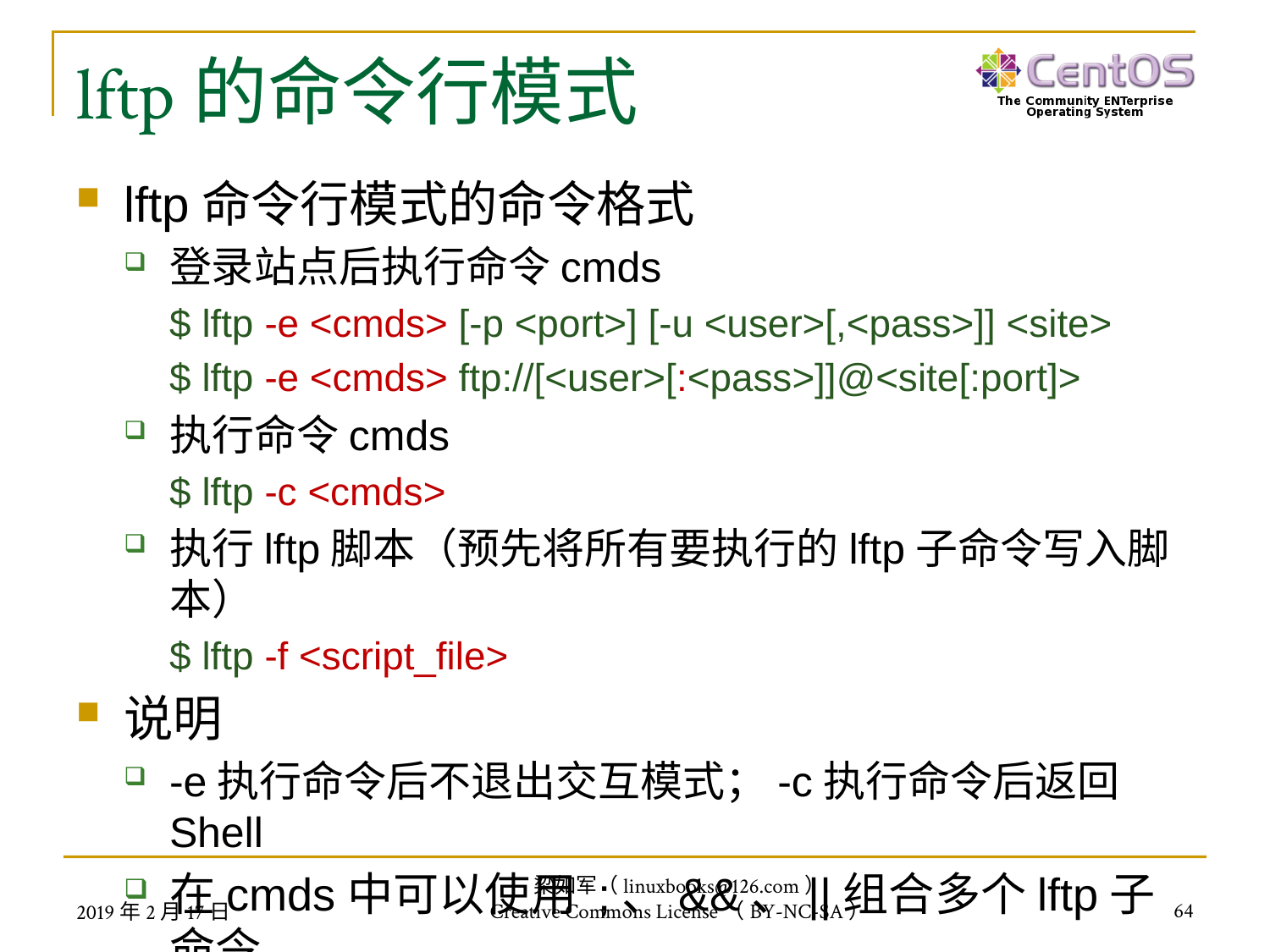

# lftp的命令行模式
lftp命令行模式的命令格式
登录站点后执行命令cmds
$ lftp -e <cmds> [-p <port>] [-u <user>[,<pass>]] <site>
$ lftp -e <cmds> ftp://[<user>[:<pass>]]@<site[:port]>
执行命令cmds
$ lftp -c <cmds>
执行lftp脚本（预先将所有要执行的lftp子命令写入脚本）
$ lftp -f <script_file>
说明
-e执行命令后不退出交互模式；-c执行命令后返回Shell
在cmds中可以使用 ;、&&、||组合多个lftp子命令
梁如军（linuxbooks@126.com）
Creative Commons License（BY-NC-SA）
2019年2月17日
64